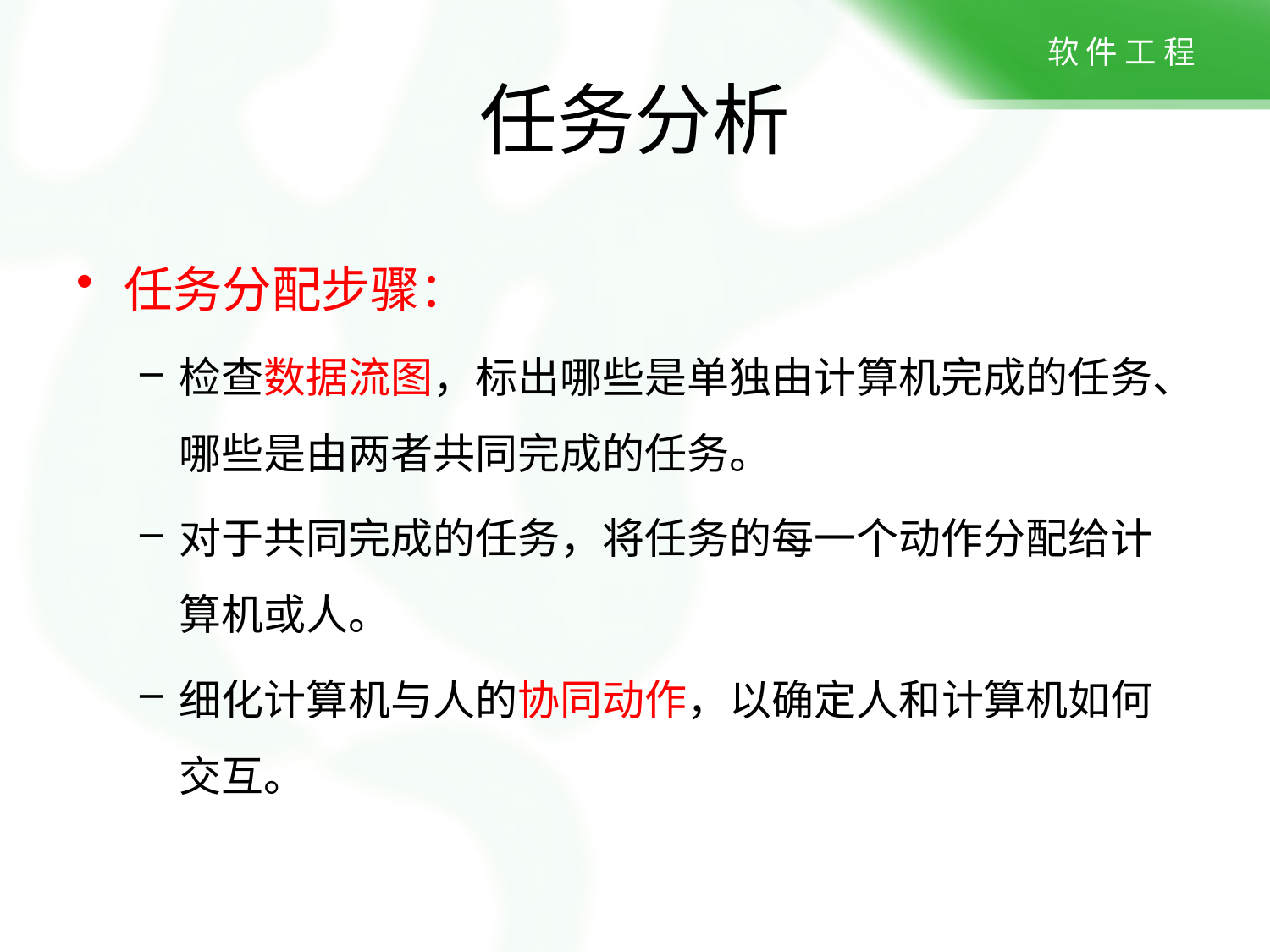

# 任务分析
任务分配步骤：
检查数据流图，标出哪些是单独由计算机完成的任务、哪些是由两者共同完成的任务。
对于共同完成的任务，将任务的每一个动作分配给计算机或人。
细化计算机与人的协同动作，以确定人和计算机如何交互。